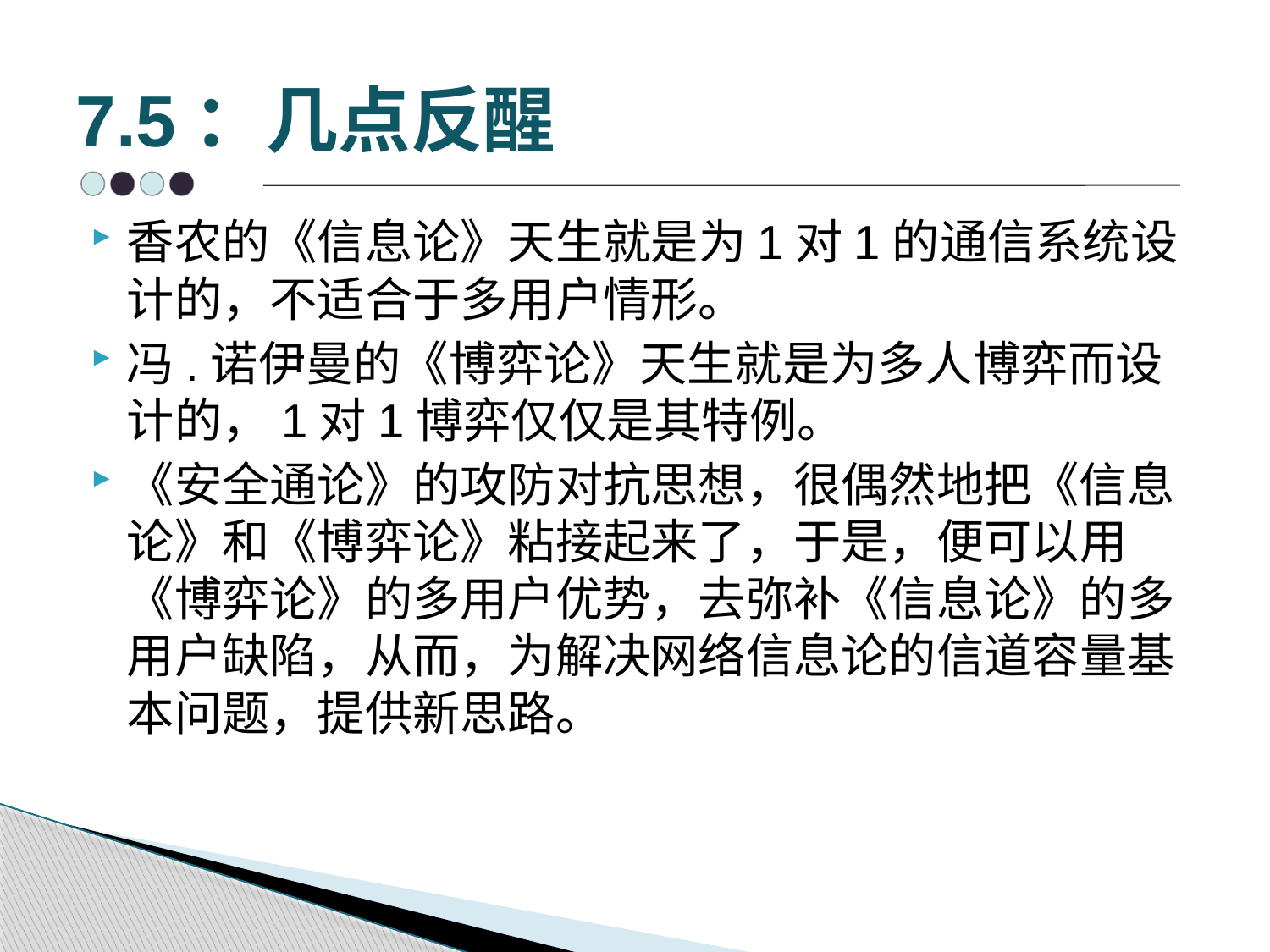

# 7.5：几点反醒

香农的《信息论》天生就是为1对1的通信系统设计的，不适合于多用户情形。
冯.诺伊曼的《博弈论》天生就是为多人博弈而设计的，1对1博弈仅仅是其特例。
《安全通论》的攻防对抗思想，很偶然地把《信息论》和《博弈论》粘接起来了，于是，便可以用《博弈论》的多用户优势，去弥补《信息论》的多用户缺陷，从而，为解决网络信息论的信道容量基本问题，提供新思路。